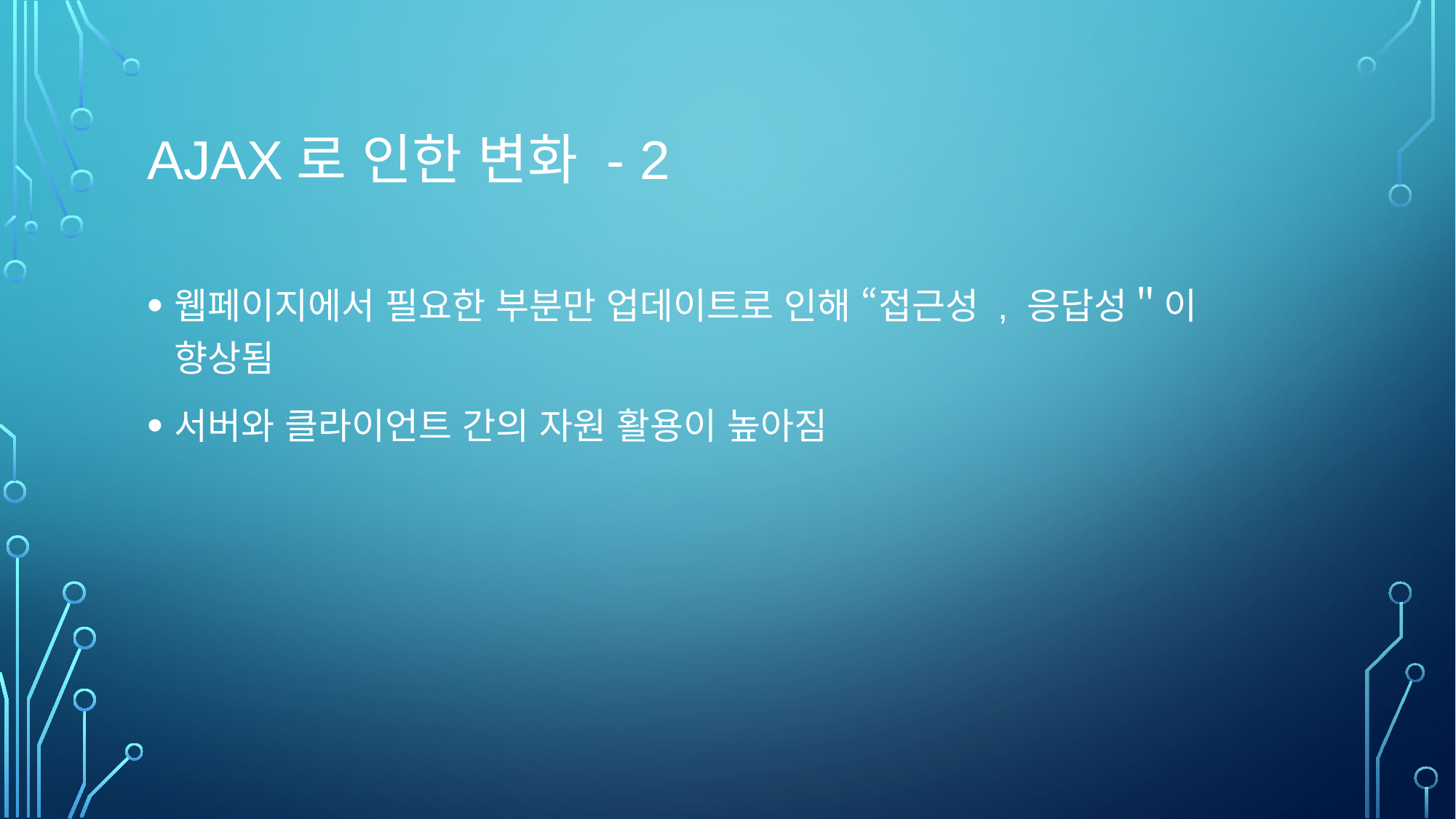

# Ajax로 인한 변화 - 2
웹페이지에서 필요한 부분만 업데이트로 인해 “접근성 , 응답성＂이 향상됨
서버와 클라이언트 간의 자원 활용이 높아짐